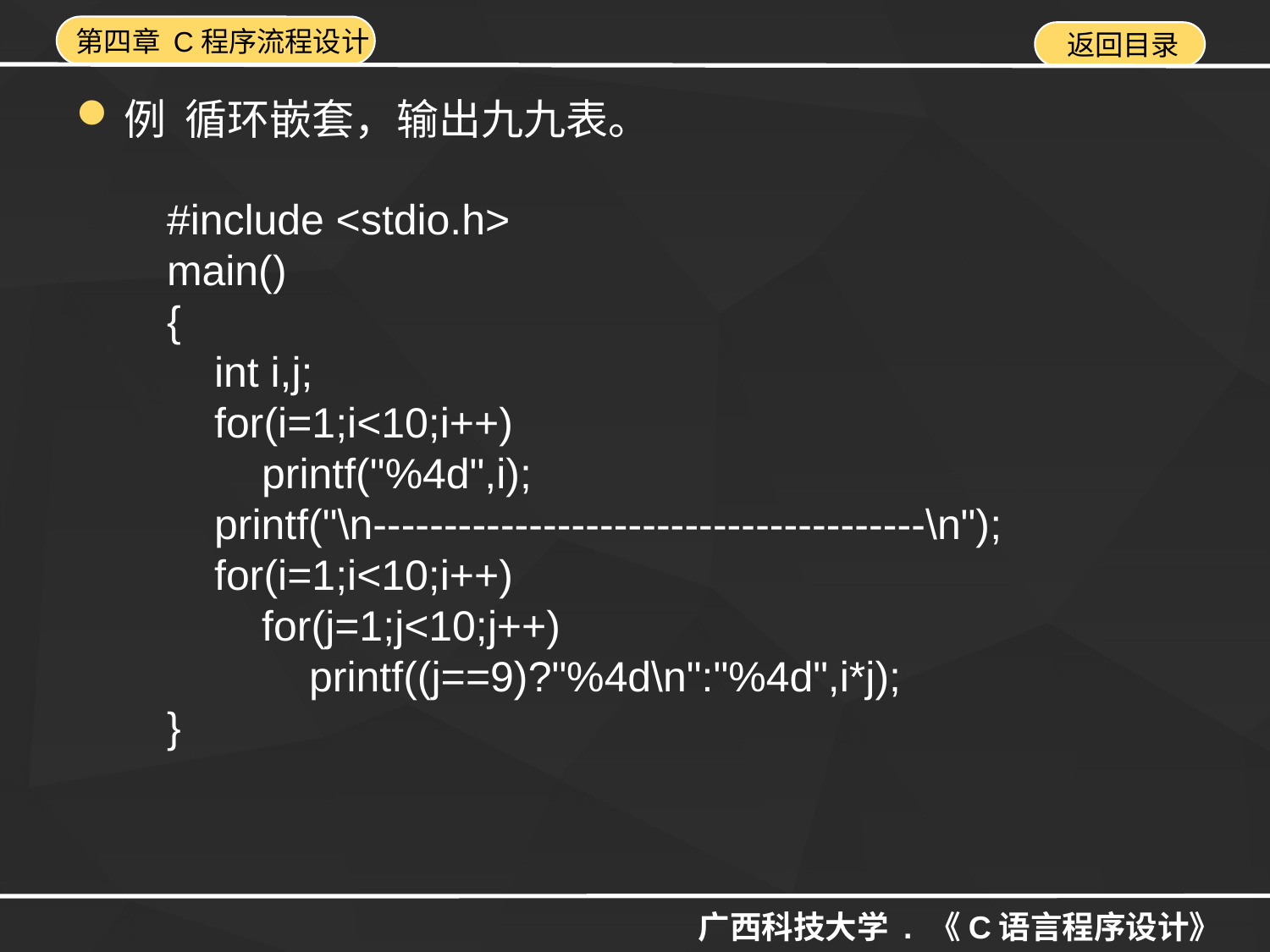

例  循环嵌套，输出九九表。
#include <stdio.h>
main()
{
    int i,j;
    for(i=1;i<10;i++)
        printf("%4d",i);
    printf("\n---------------------------------------\n");
    for(i=1;i<10;i++)
        for(j=1;j<10;j++)
            printf((j==9)?"%4d\n":"%4d",i*j);
}